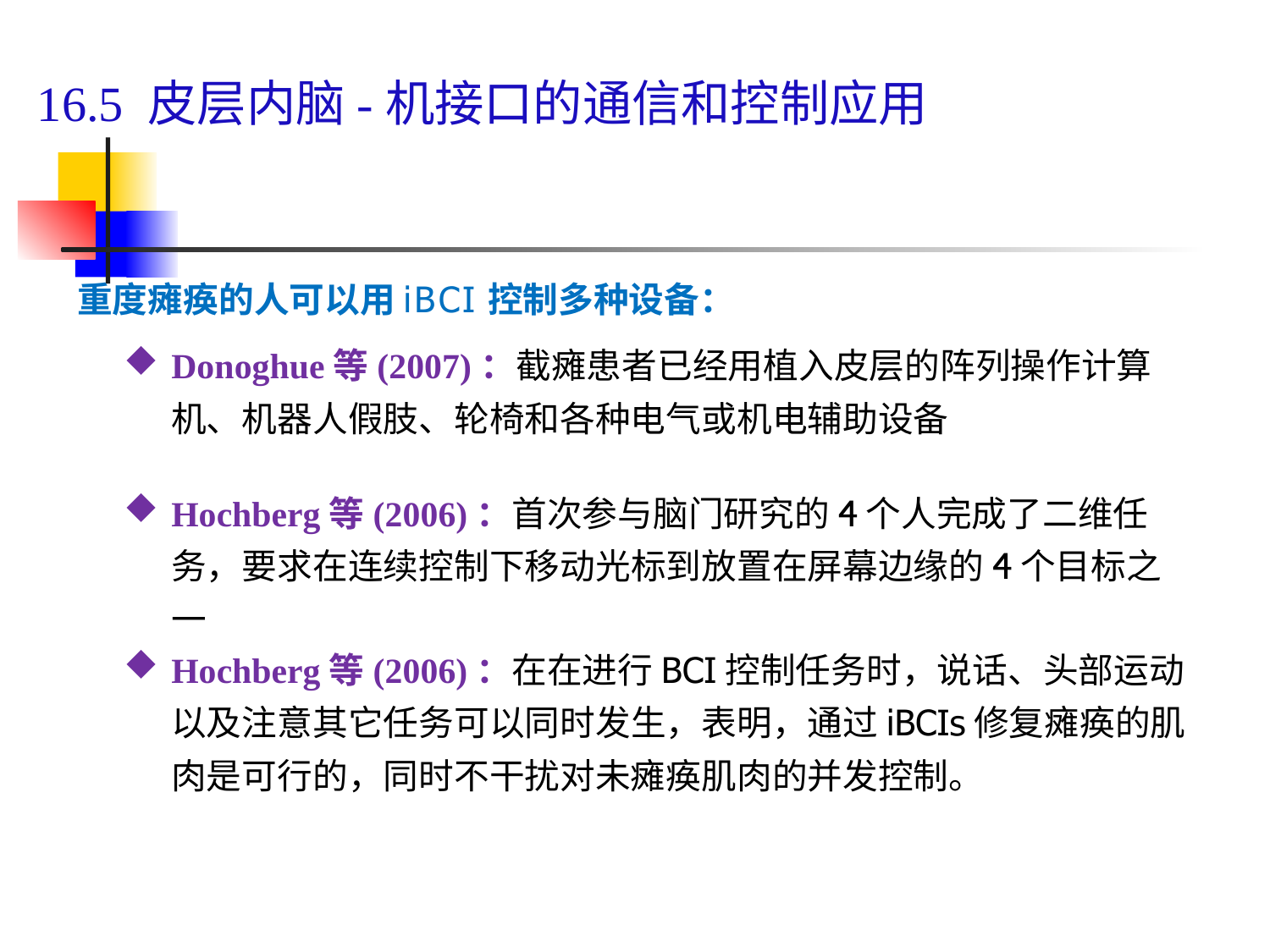

# 16.5 皮层内脑-机接口的通信和控制应用
重度瘫痪的人可以用iBCI控制多种设备：
Donoghue等(2007)：截瘫患者已经用植入皮层的阵列操作计算机、机器人假肢、轮椅和各种电气或机电辅助设备
Hochberg等(2006)：首次参与脑门研究的4个人完成了二维任务，要求在连续控制下移动光标到放置在屏幕边缘的4个目标之一
Hochberg等(2006)：在在进行BCI控制任务时，说话、头部运动以及注意其它任务可以同时发生，表明，通过iBCIs修复瘫痪的肌肉是可行的，同时不干扰对未瘫痪肌肉的并发控制。